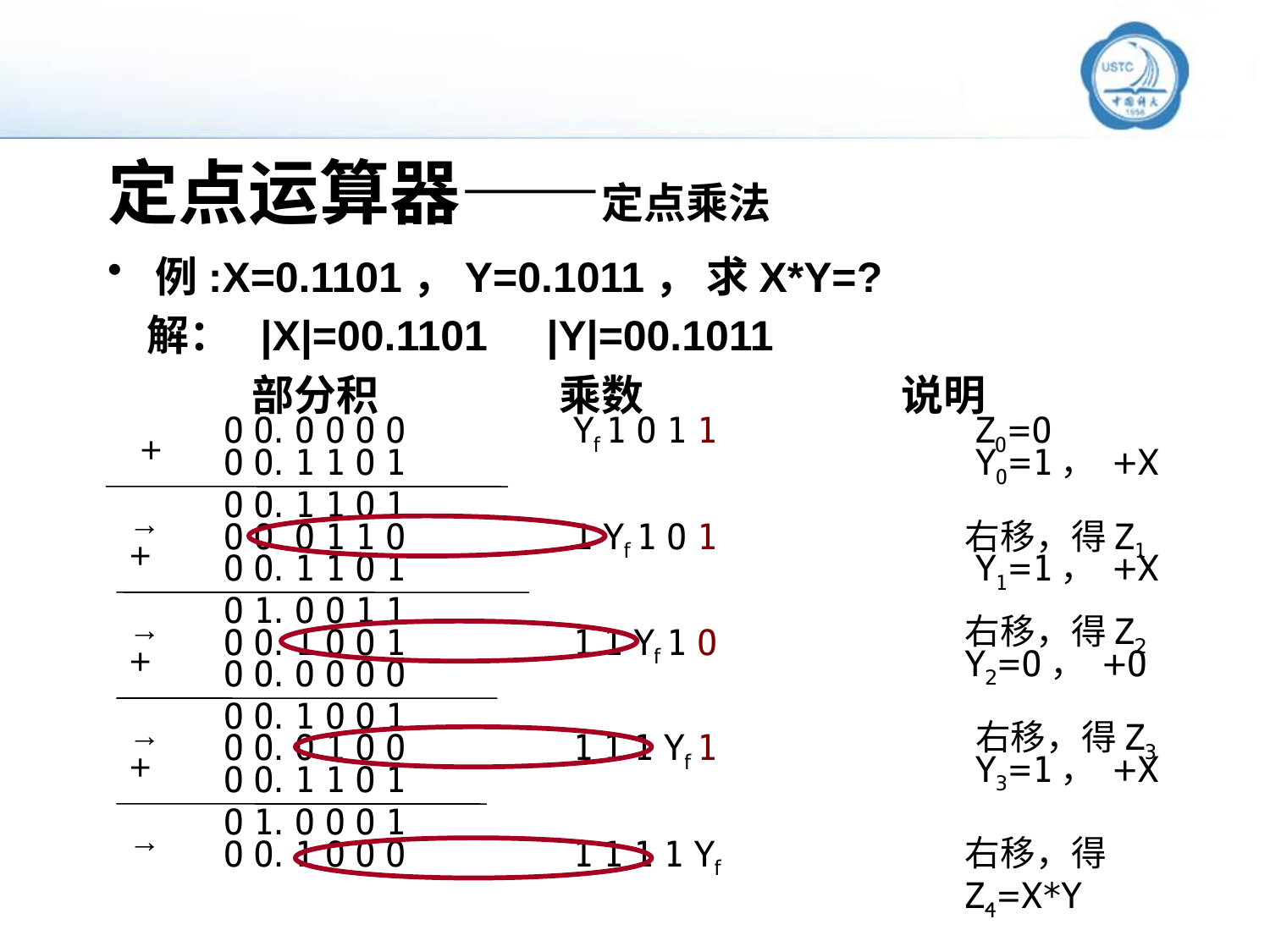

# 定点运算器——定点乘法
例:X=0.1101，Y=0.1011， 求X*Y=?
   解：  |X|=00.1101     |Y|=00.1011
              部分积                   乘数                           说明
0 0. 0 0 0 0
Yf 1 0 1 1
Z0=0
+
0 0. 1 1 0 1
Y0=1， +X
0 0. 1 1 0 1

→
0 0. 0 1 1 0
1 Yf 1 0 1
右移，得Z1
+
0 0. 1 1 0 1
Y1=1， +X
0 1. 0 0 1 1

→
右移，得Z2
0 0. 1 0 0 1
1 1 Yf 1 0
+
Y2=0， +0
0 0. 0 0 0 0
0 0. 1 0 0 1

→
右移，得Z3
0 0. 0 1 0 0
1 1 1 Yf 1
+
Y3=1， +X
0 0. 1 1 0 1
0 1. 0 0 0 1

→
0 0. 1 0 0 0
1 1 1 1 Yf
右移，得Z4=X*Y